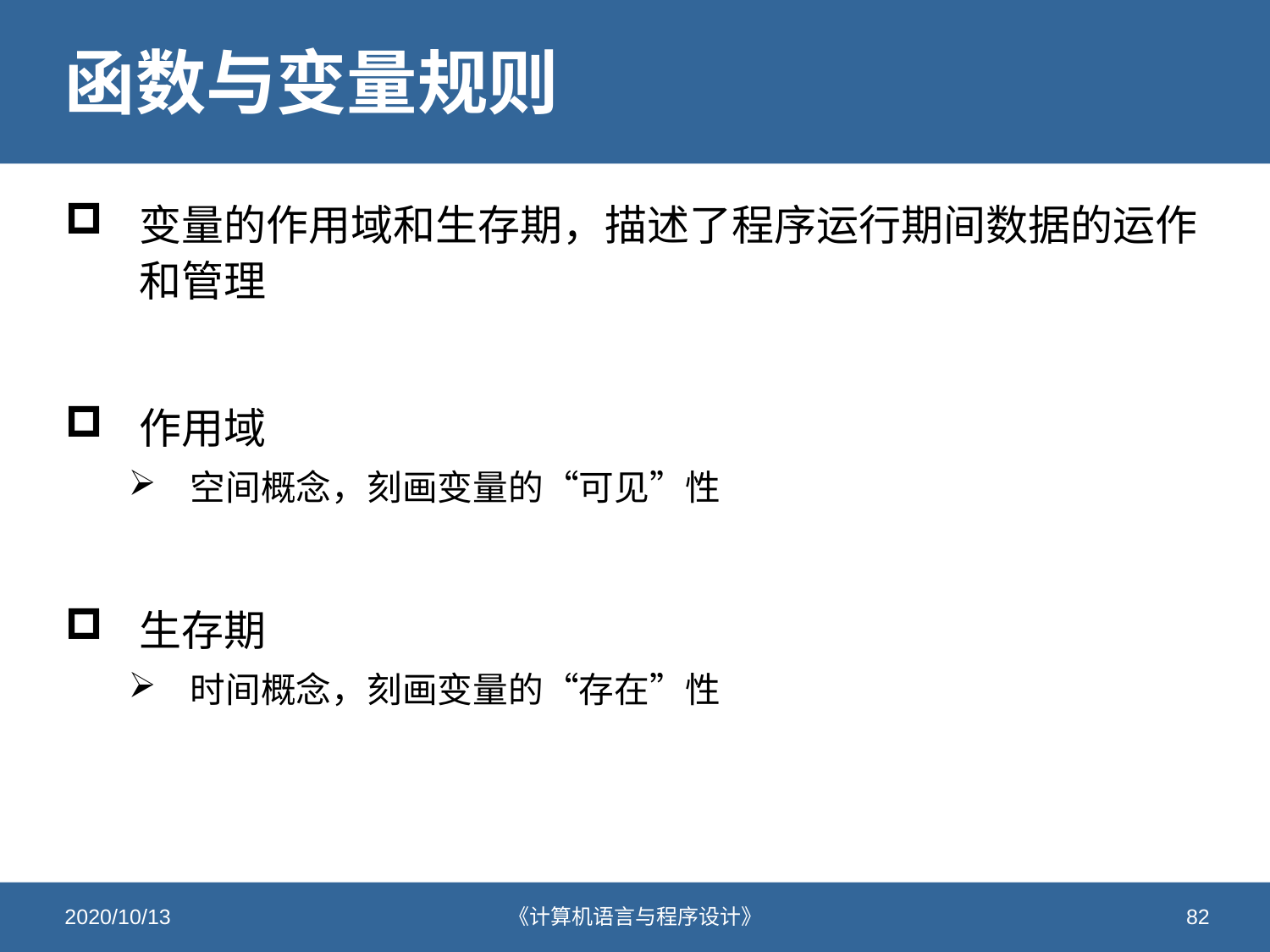

# 函数与变量规则
变量的作用域和生存期，描述了程序运行期间数据的运作和管理

作用域
空间概念，刻画变量的“可见”性

生存期
时间概念，刻画变量的“存在”性

2020/10/13
《计算机语言与程序设计》
82